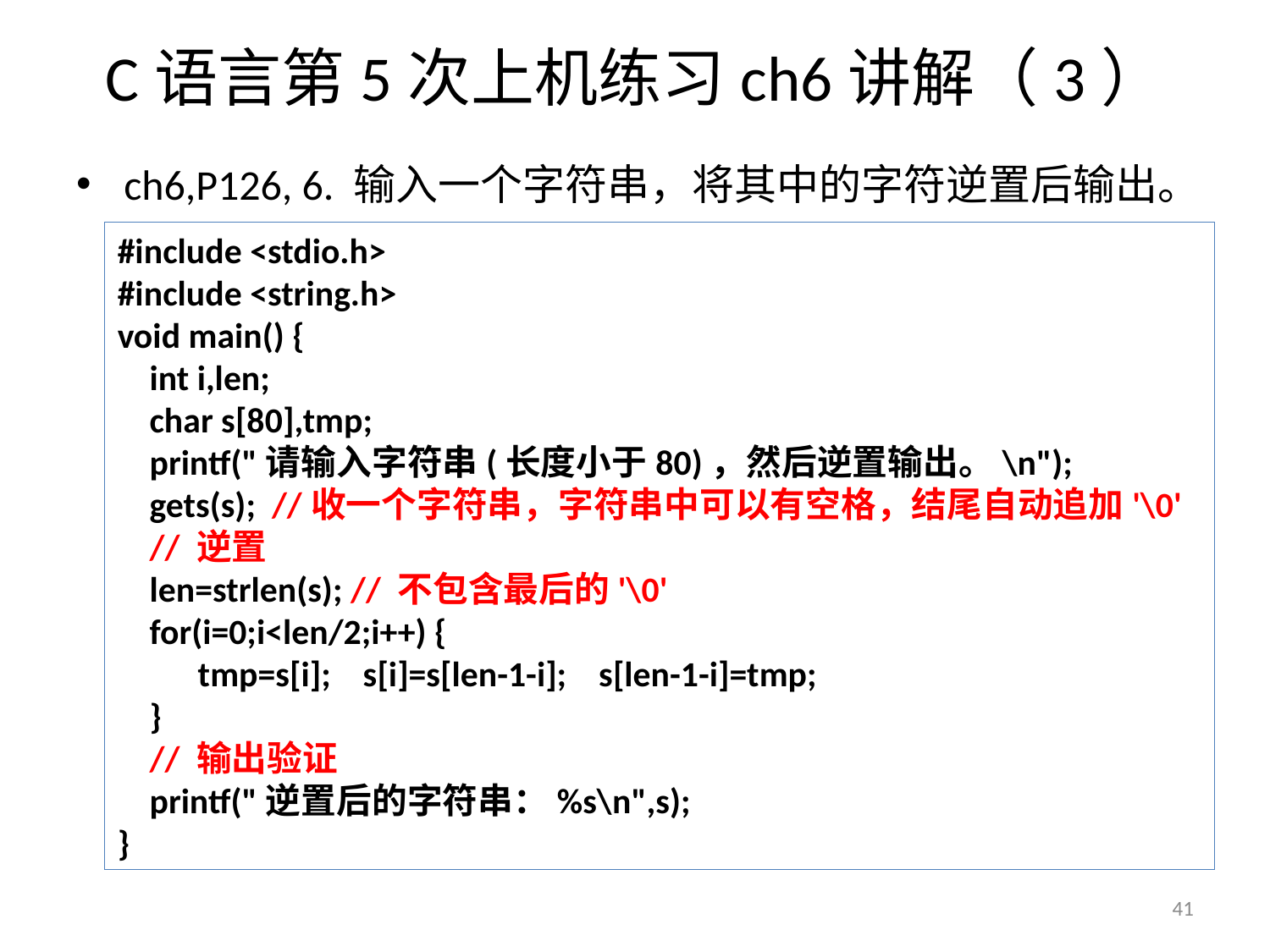

# C语言第5次上机练习ch6讲解（3）
ch6,P126, 6. 输入一个字符串，将其中的字符逆置后输出。
#include <stdio.h>
#include <string.h>
void main() {
    int i,len;
    char s[80],tmp;
    printf("请输入字符串(长度小于80)，然后逆置输出。\n");
    gets(s);  //收一个字符串，字符串中可以有空格，结尾自动追加'\0'
    // 逆置
    len=strlen(s); // 不包含最后的'\0'
    for(i=0;i<len/2;i++) {
          tmp=s[i];    s[i]=s[len-1-i];    s[len-1-i]=tmp;
    }
    // 输出验证
    printf("逆置后的字符串：%s\n",s);
}
41